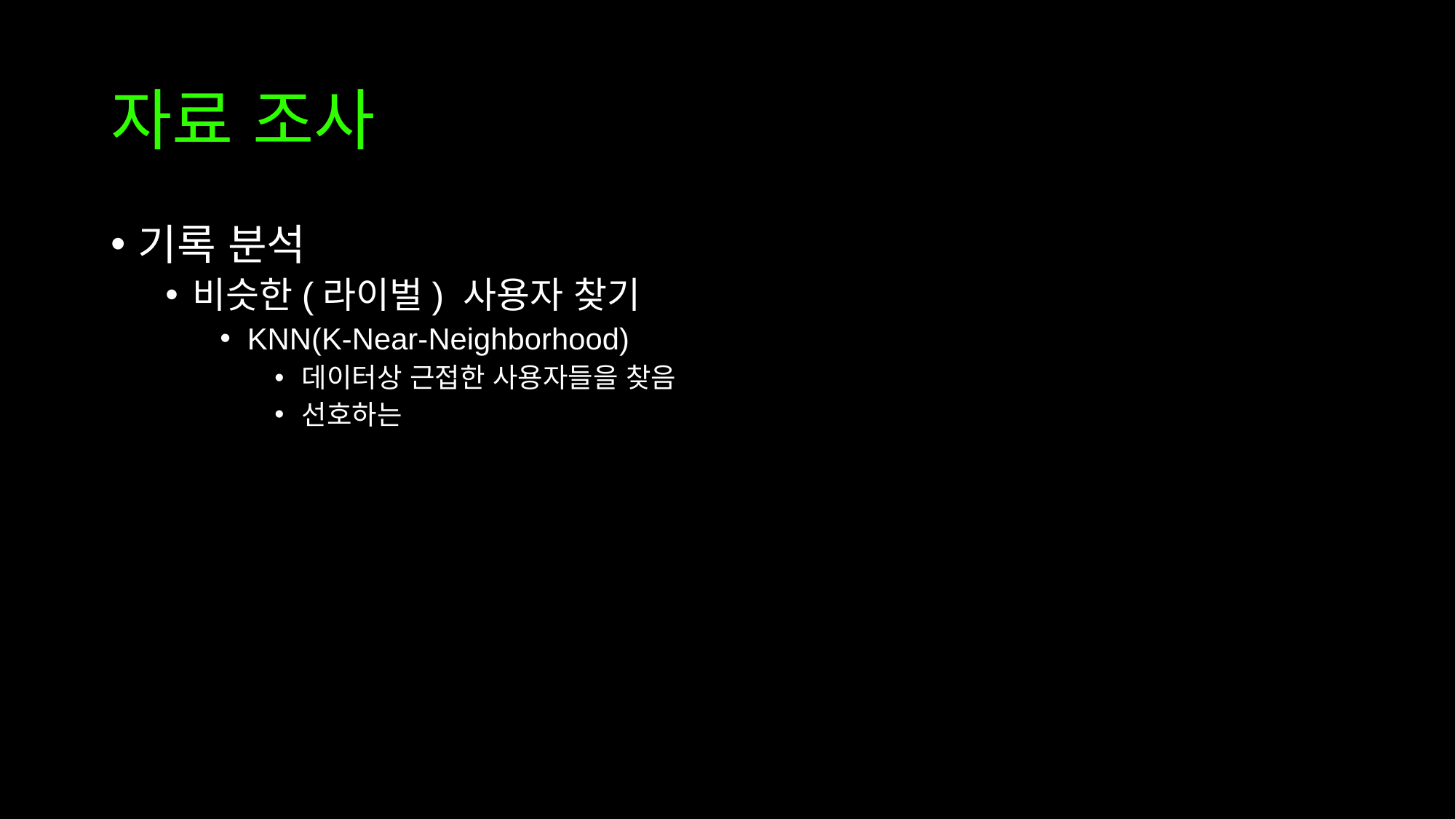

# 자료 조사
기록 분석
비슷한(라이벌) 사용자 찾기
KNN(K-Near-Neighborhood)
데이터상 근접한 사용자들을 찾음
선호하는